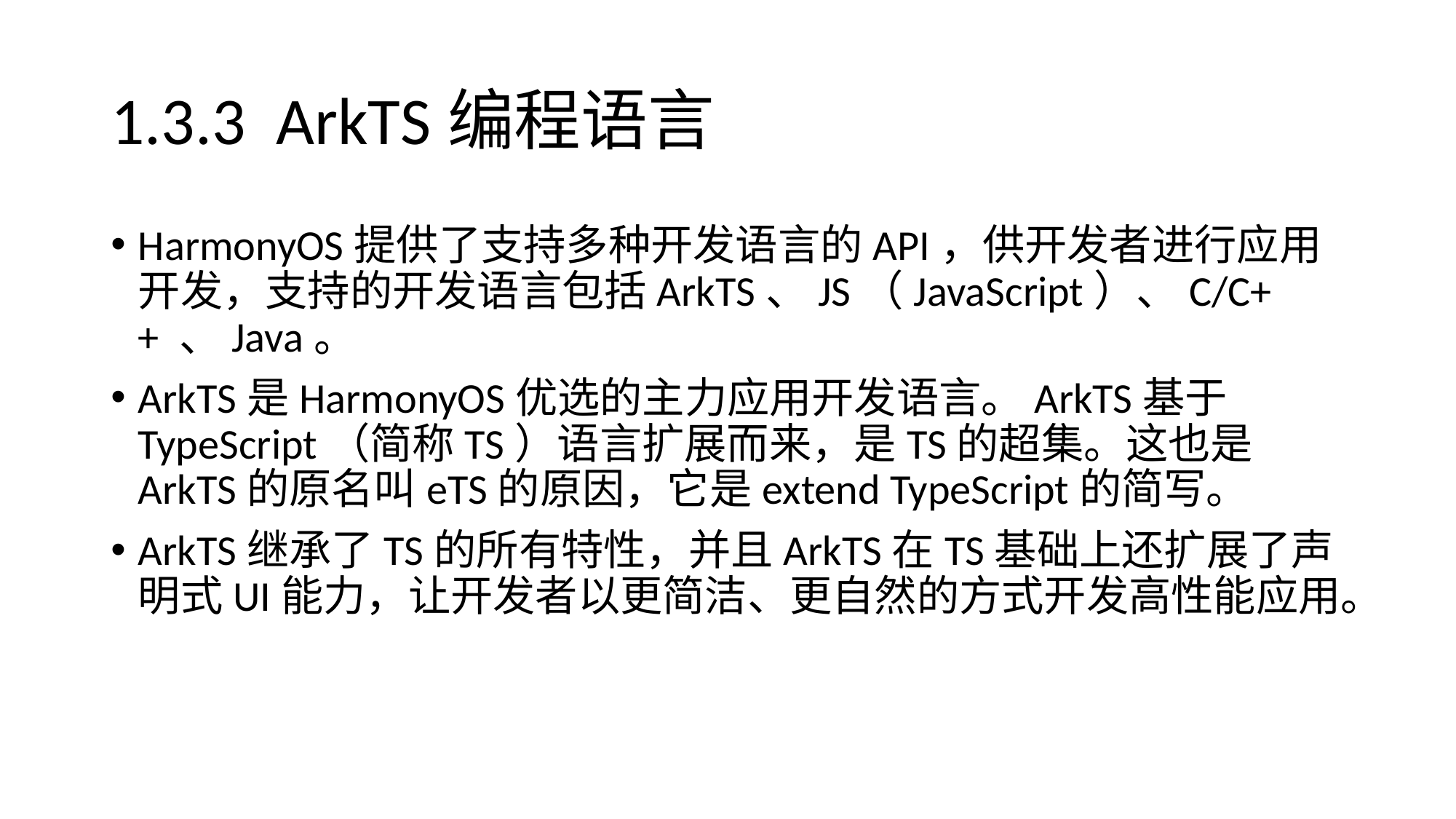

# 1.3.3  ArkTS编程语言
HarmonyOS提供了支持多种开发语言的API，供开发者进行应用开发，支持的开发语言包括ArkTS、JS（JavaScript）、C/C++ 、Java。
ArkTS是HarmonyOS优选的主力应用开发语言。ArkTS基于TypeScript（简称TS）语言扩展而来，是TS的超集。这也是ArkTS的原名叫eTS的原因，它是extend TypeScript的简写。
ArkTS继承了TS的所有特性，并且ArkTS在TS基础上还扩展了声明式UI能力，让开发者以更简洁、更自然的方式开发高性能应用。